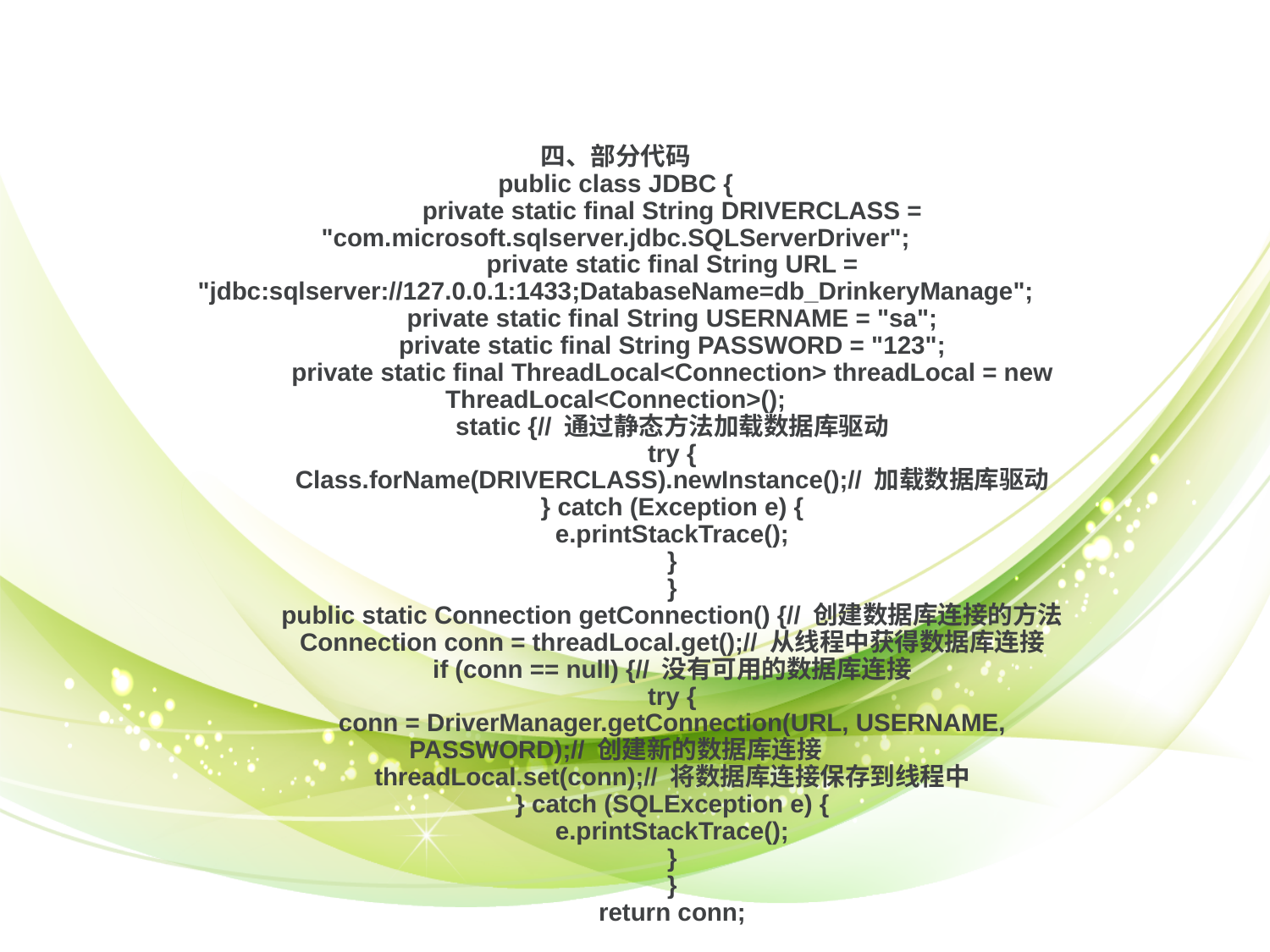

# 四、部分代码 public class JDBC { private static final String DRIVERCLASS = "com.microsoft.sqlserver.jdbc.SQLServerDriver"; private static final String URL = "jdbc:sqlserver://127.0.0.1:1433;DatabaseName=db_DrinkeryManage"; private static final String USERNAME = "sa"; private static final String PASSWORD = "123"; private static final ThreadLocal<Connection> threadLocal = new ThreadLocal<Connection>(); static {// 通过静态方法加载数据库驱动 try { Class.forName(DRIVERCLASS).newInstance();// 加载数据库驱动 } catch (Exception e) { e.printStackTrace(); } } public static Connection getConnection() {// 创建数据库连接的方法 Connection conn = threadLocal.get();// 从线程中获得数据库连接 if (conn == null) {// 没有可用的数据库连接 try { conn = DriverManager.getConnection(URL, USERNAME, PASSWORD);// 创建新的数据库连接 threadLocal.set(conn);// 将数据库连接保存到线程中 } catch (SQLException e) { e.printStackTrace(); } } return conn;